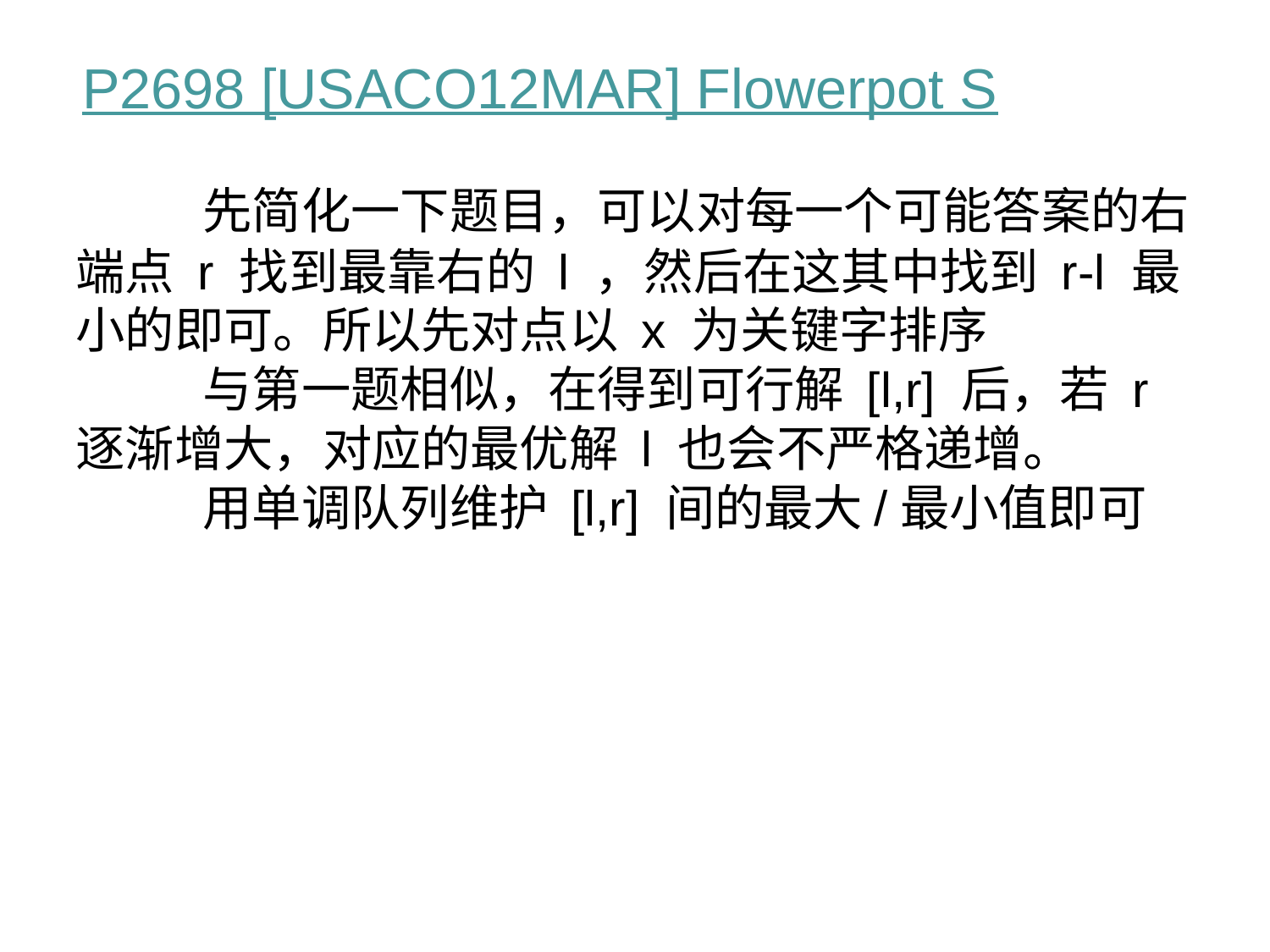

P2698 [USACO12MAR] Flowerpot S
# 先简化一下题目，可以对每一个可能答案的右端点 r 找到最靠右的 l ，然后在这其中找到 r-l 最小的即可。所以先对点以 x 为关键字排序 与第一题相似，在得到可行解 [l,r] 后，若 r 逐渐增大，对应的最优解 l 也会不严格递增。 用单调队列维护 [l,r] 间的最大/最小值即可